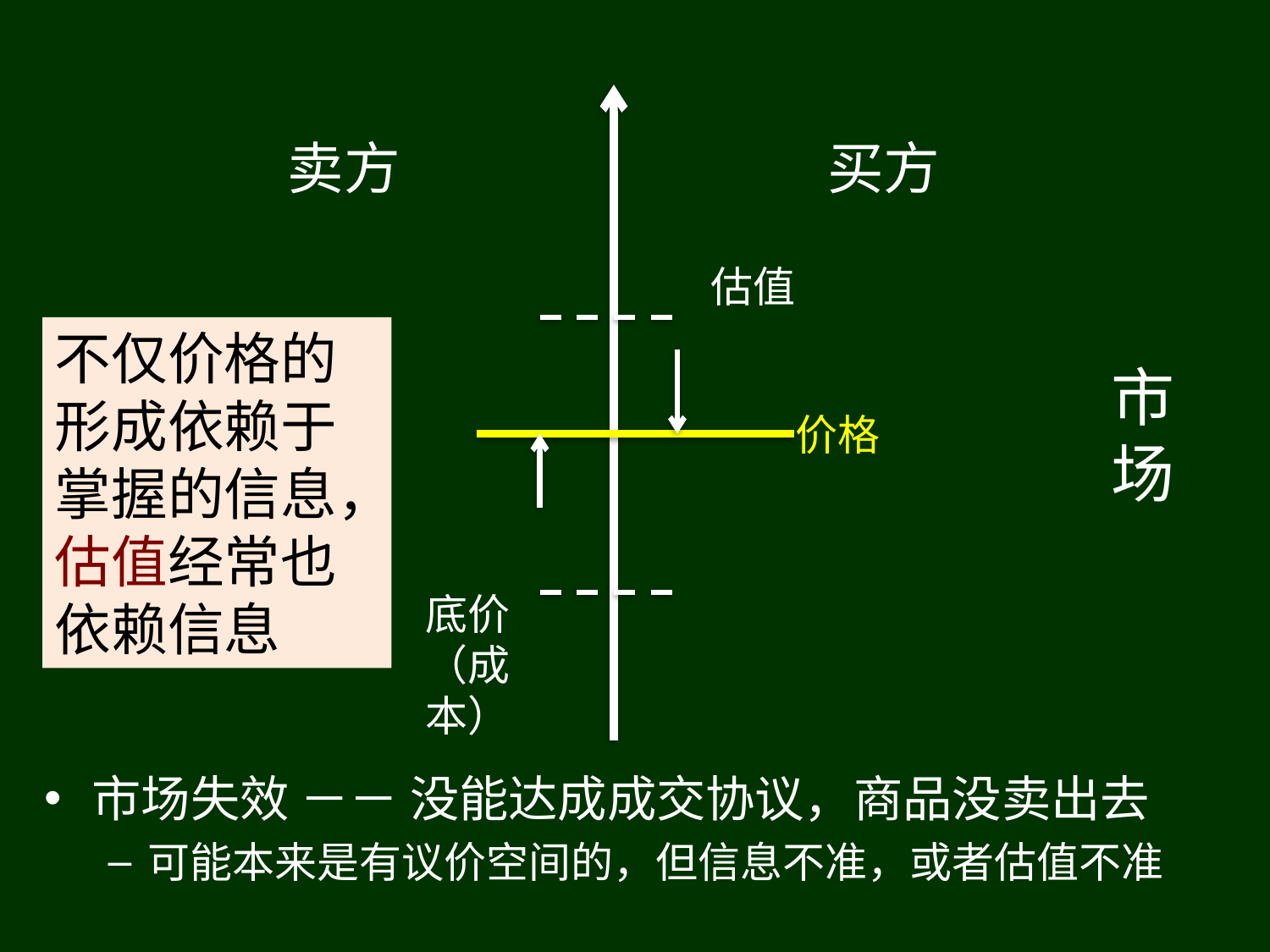

卖方
买方
# 市场
估值
不仅价格的形成依赖于掌握的信息，估值经常也依赖信息
价格
底价
（成本）
市场失效 －－ 没能达成成交协议，商品没卖出去
可能本来是有议价空间的，但信息不准，或者估值不准